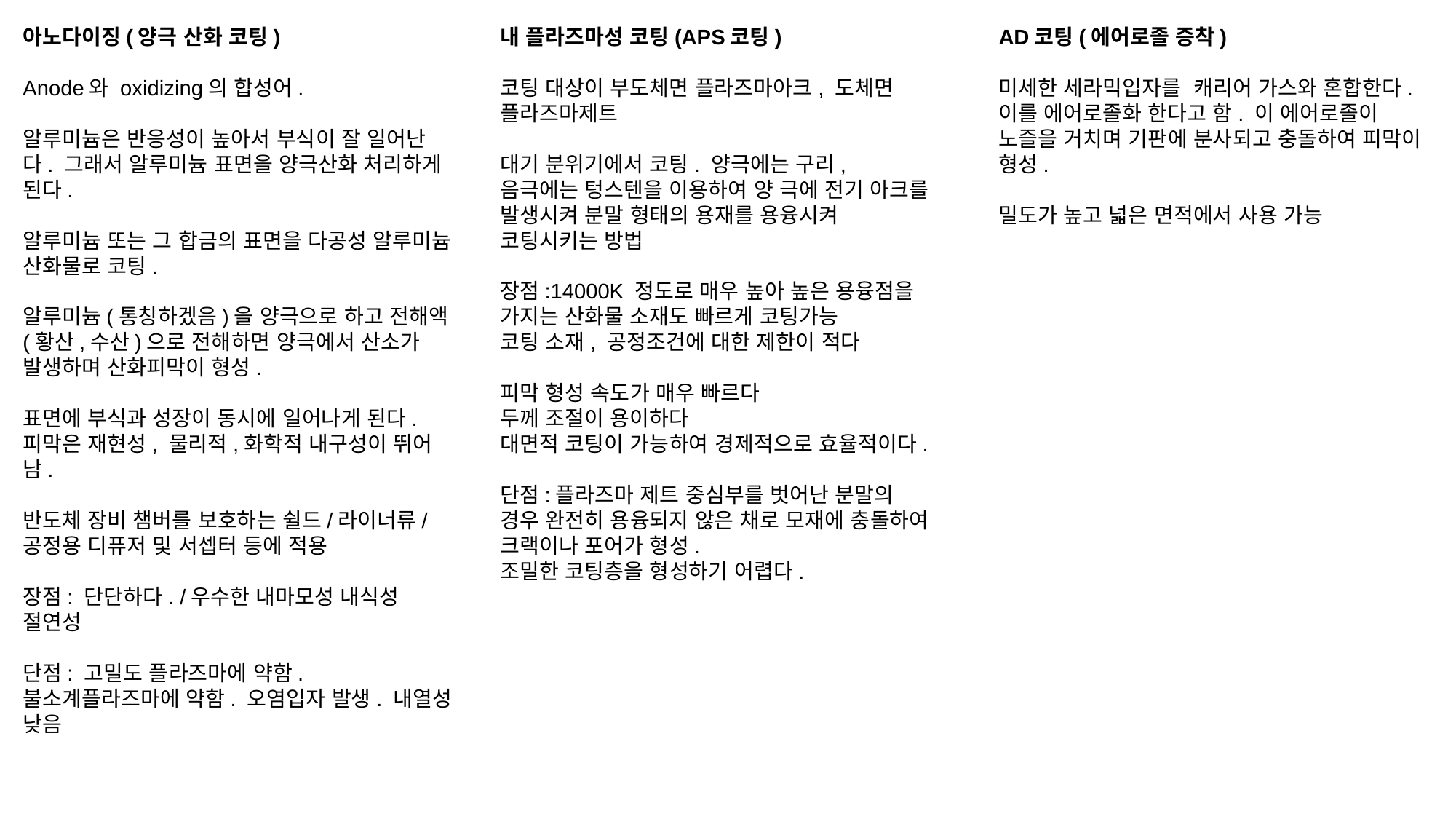

아노다이징(양극 산화 코팅)

Anode와 oxidizing의 합성어.

알루미늄은 반응성이 높아서 부식이 잘 일어난다. 그래서 알루미늄 표면을 양극산화 처리하게 된다.

알루미늄 또는 그 합금의 표면을 다공성 알루미늄 산화물로 코팅.

알루미늄(통칭하겠음)을 양극으로 하고 전해액(황산,수산)으로 전해하면 양극에서 산소가 발생하며 산화피막이 형성.

표면에 부식과 성장이 동시에 일어나게 된다. 피막은 재현성, 물리적,화학적 내구성이 뛰어남.

반도체 장비 챔버를 보호하는 쉴드/라이너류/공정용 디퓨저 및 서셉터 등에 적용

장점: 단단하다. /우수한 내마모성 내식성 절연성

단점: 고밀도 플라즈마에 약함. 불소계플라즈마에 약함. 오염입자 발생. 내열성 낮음
내 플라즈마성 코팅(APS코팅)

코팅 대상이 부도체면 플라즈마아크, 도체면 플라즈마제트

대기 분위기에서 코팅. 양극에는 구리, 음극에는 텅스텐을 이용하여 양 극에 전기 아크를 발생시켜 분말 형태의 용재를 용융시켜 코팅시키는 방법

장점:14000K 정도로 매우 높아 높은 용융점을 가지는 산화물 소재도 빠르게 코팅가능
코팅 소재, 공정조건에 대한 제한이 적다

피막 형성 속도가 매우 빠르다
두께 조절이 용이하다
대면적 코팅이 가능하여 경제적으로 효율적이다.

단점:플라즈마 제트 중심부를 벗어난 분말의 경우 완전히 용융되지 않은 채로 모재에 충돌하여 크랙이나 포어가 형성.
조밀한 코팅층을 형성하기 어렵다.
AD코팅(에어로졸 증착)

미세한 세라믹입자를  캐리어 가스와 혼합한다. 이를 에어로졸화 한다고 함. 이 에어로졸이 노즐을 거치며 기판에 분사되고 충돌하여 피막이 형성.

밀도가 높고 넓은 면적에서 사용 가능